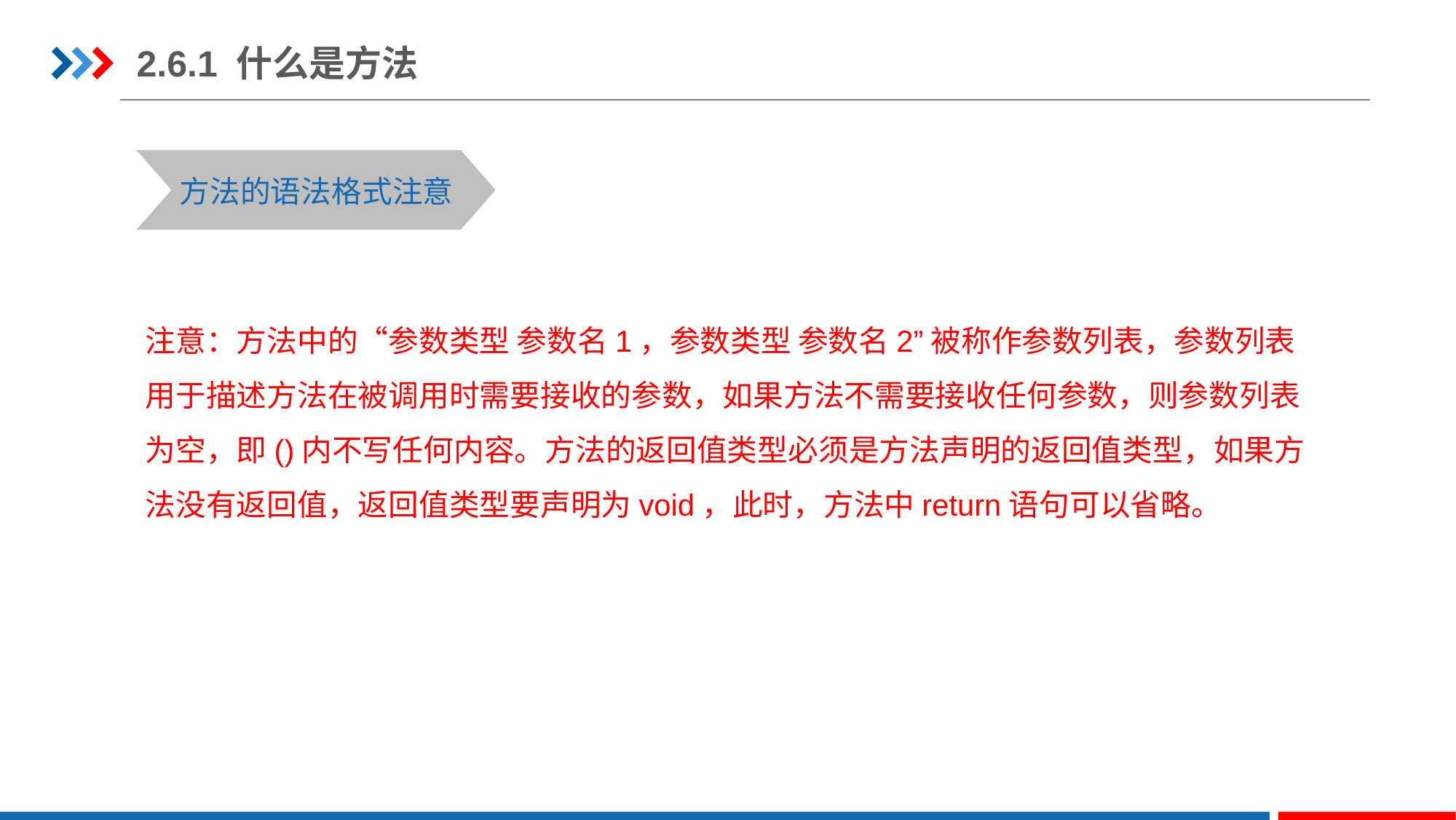

2.6.1 什么是方法

方法的语法格式注意
注意：方法中的“参数类型 参数名1，参数类型 参数名2”被称作参数列表，参数列表用于描述方法在被调用时需要接收的参数，如果方法不需要接收任何参数，则参数列表为空，即()内不写任何内容。方法的返回值类型必须是方法声明的返回值类型，如果方法没有返回值，返回值类型要声明为void，此时，方法中return语句可以省略。